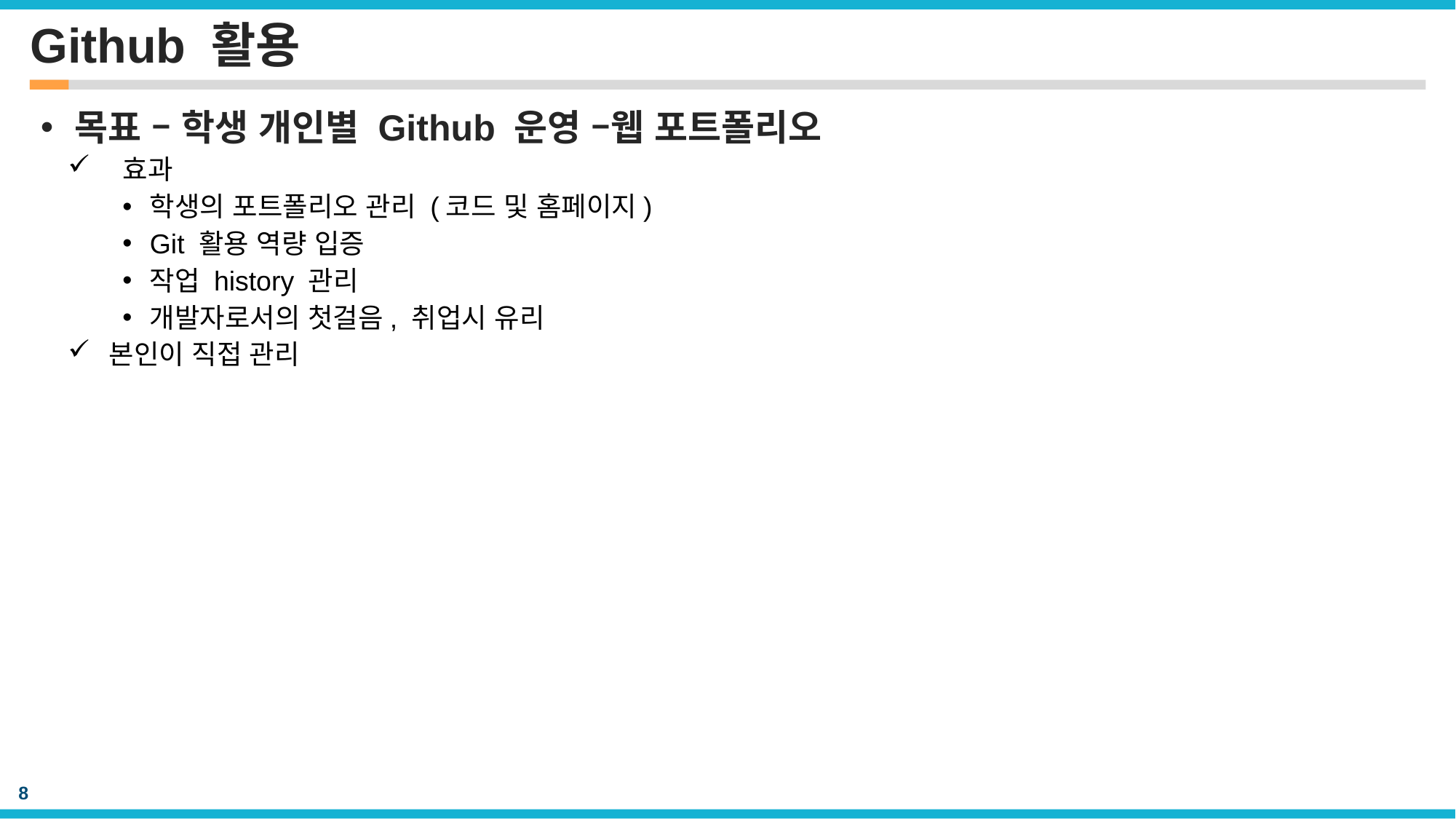

# Github 활용

목표 – 학생 개인별 Github 운영 –웹 포트폴리오
 효과
학생의 포트폴리오 관리 (코드 및 홈페이지)
Git 활용 역량 입증
작업 history 관리
개발자로서의 첫걸음, 취업시 유리
본인이 직접 관리